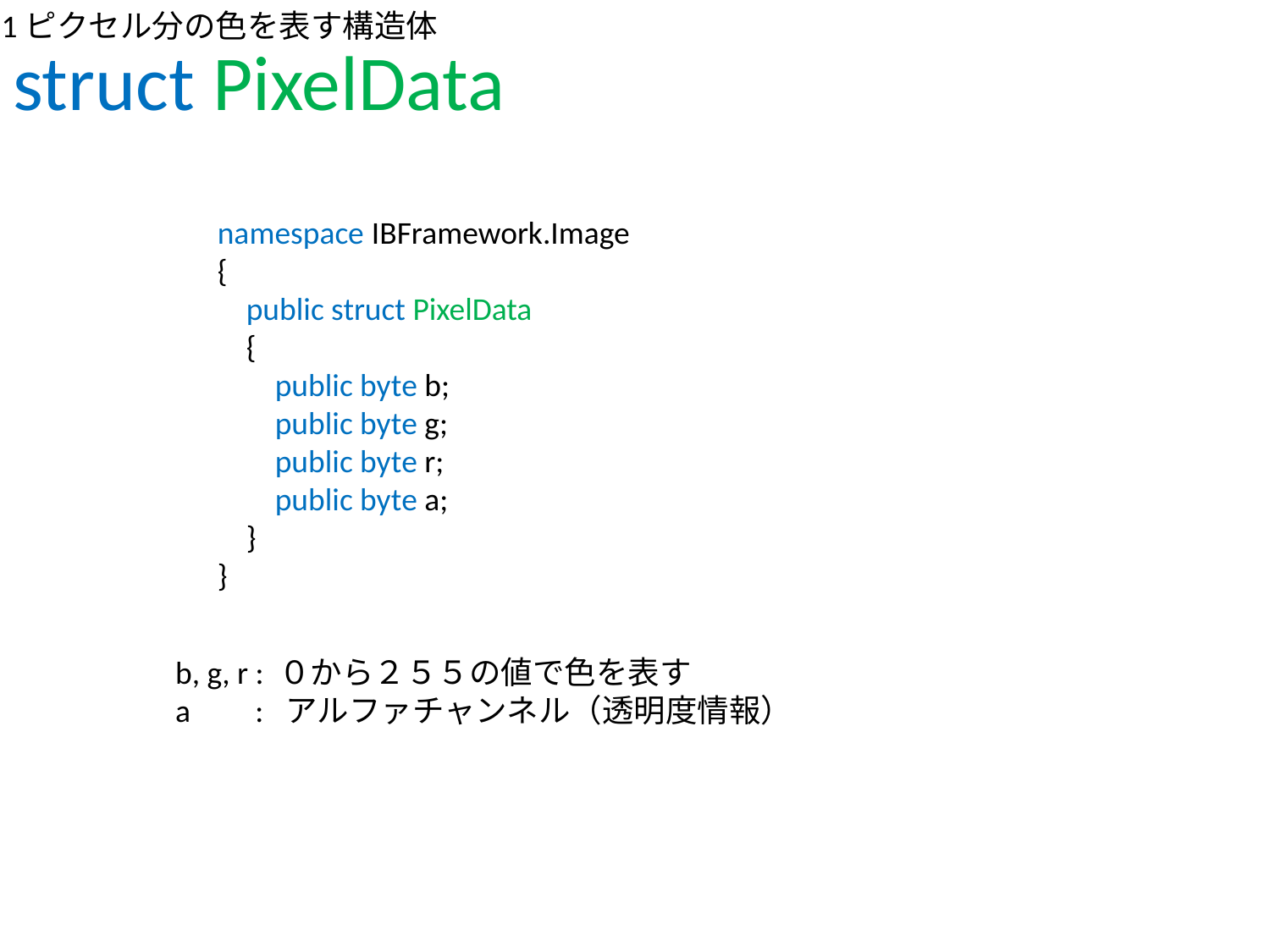

# struct PixelData
1ピクセル分の色を表す構造体
namespace IBFramework.Image
{
    public struct PixelData
    {
        public byte b;
        public byte g;
        public byte r;
        public byte a;
    }
}
b, g, r : ０から２５５の値で色を表す
a         :  アルファチャンネル（透明度情報）